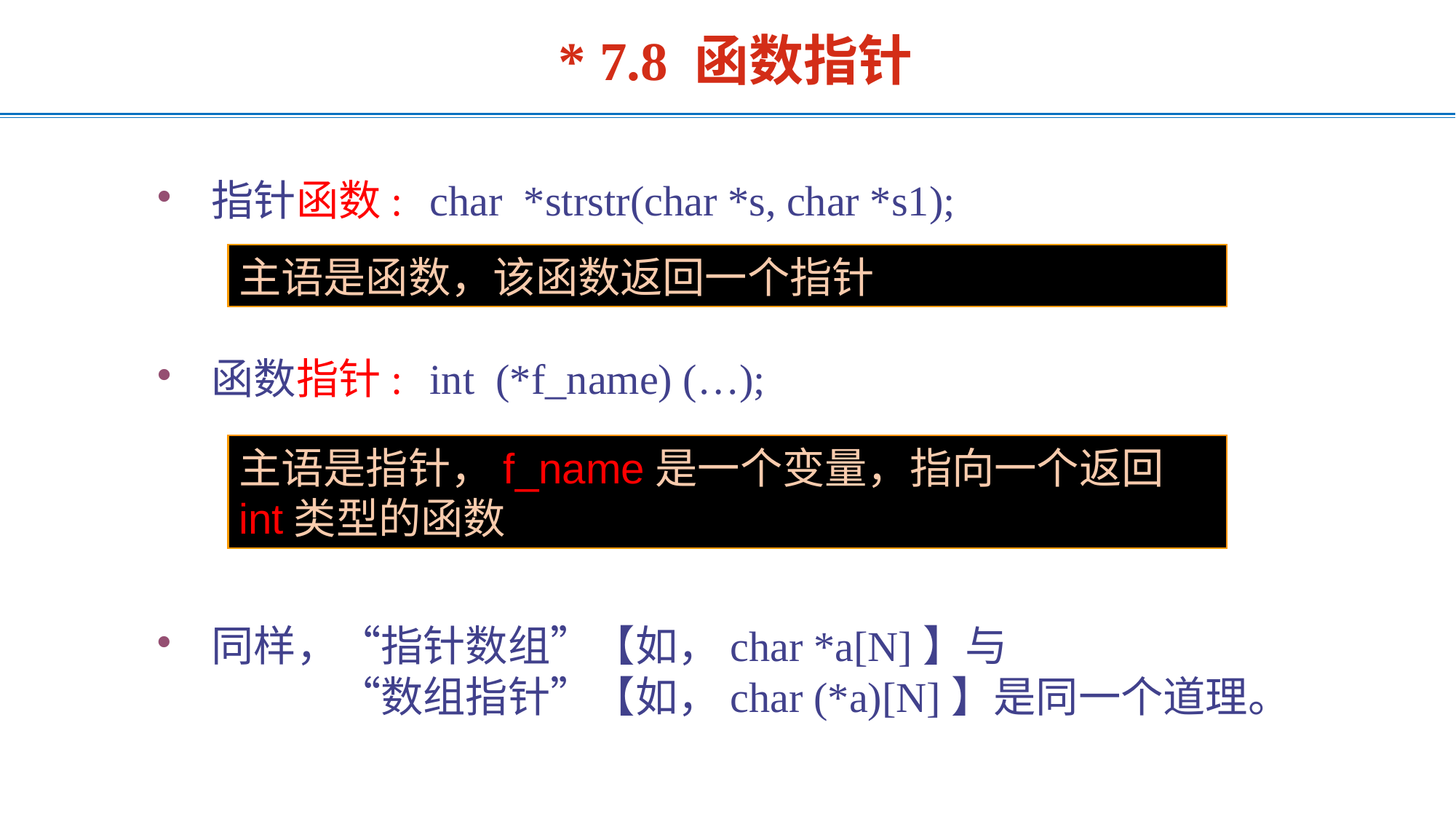

* 7.8 函数指针
指针函数: 	char  *strstr(char *s, char *s1);

函数指针:	int  (*f_name) (…);
主语是函数，该函数返回一个指针
主语是指针，f_name是一个变量，指向一个返回int类型的函数

同样，“指针数组”【如，char *a[N]】与
　　　“数组指针”【如，char (*a)[N]】是同一个道理。